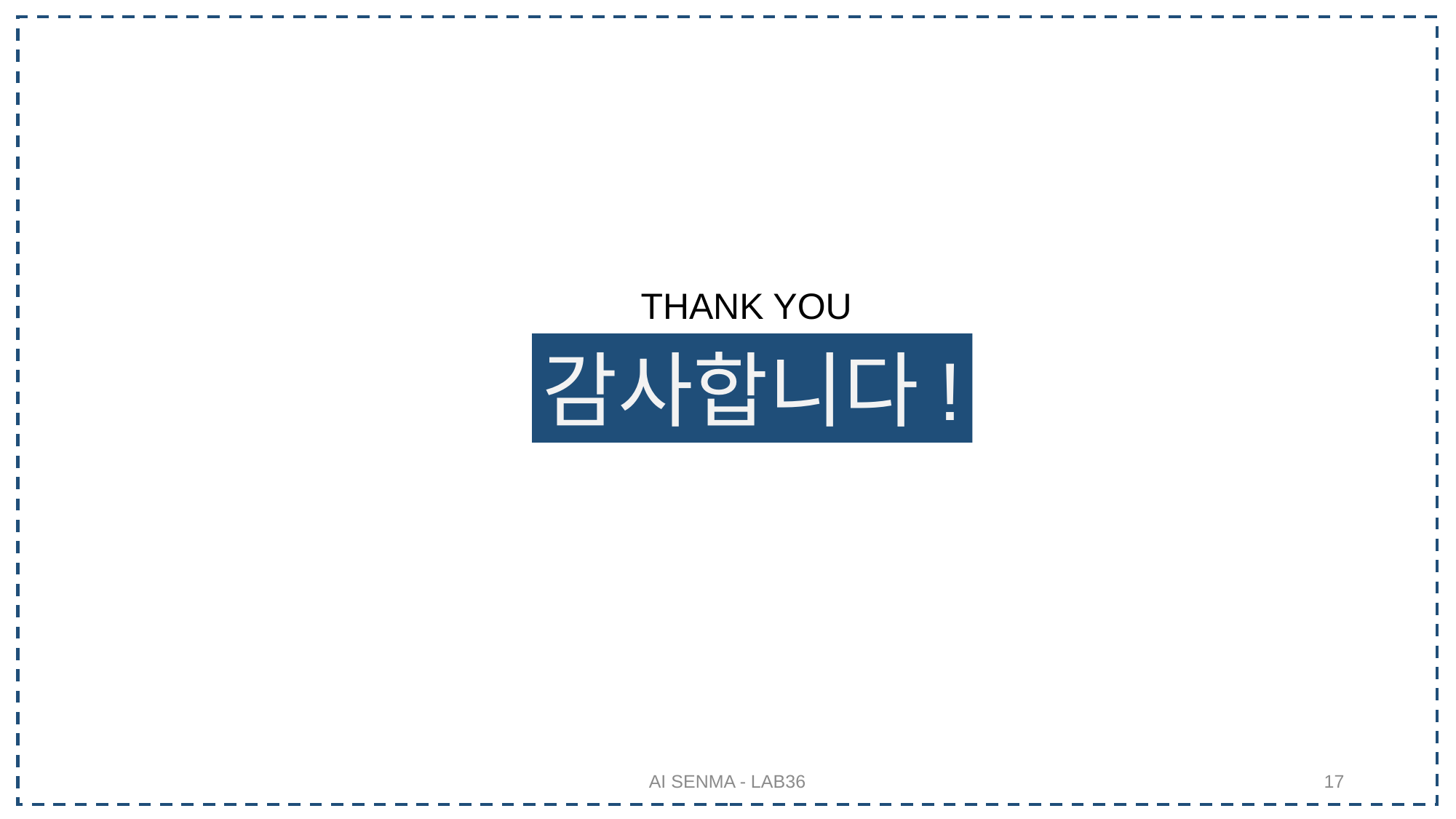

THANK YOU
감사합니다!
AI SENMA - LAB36
17